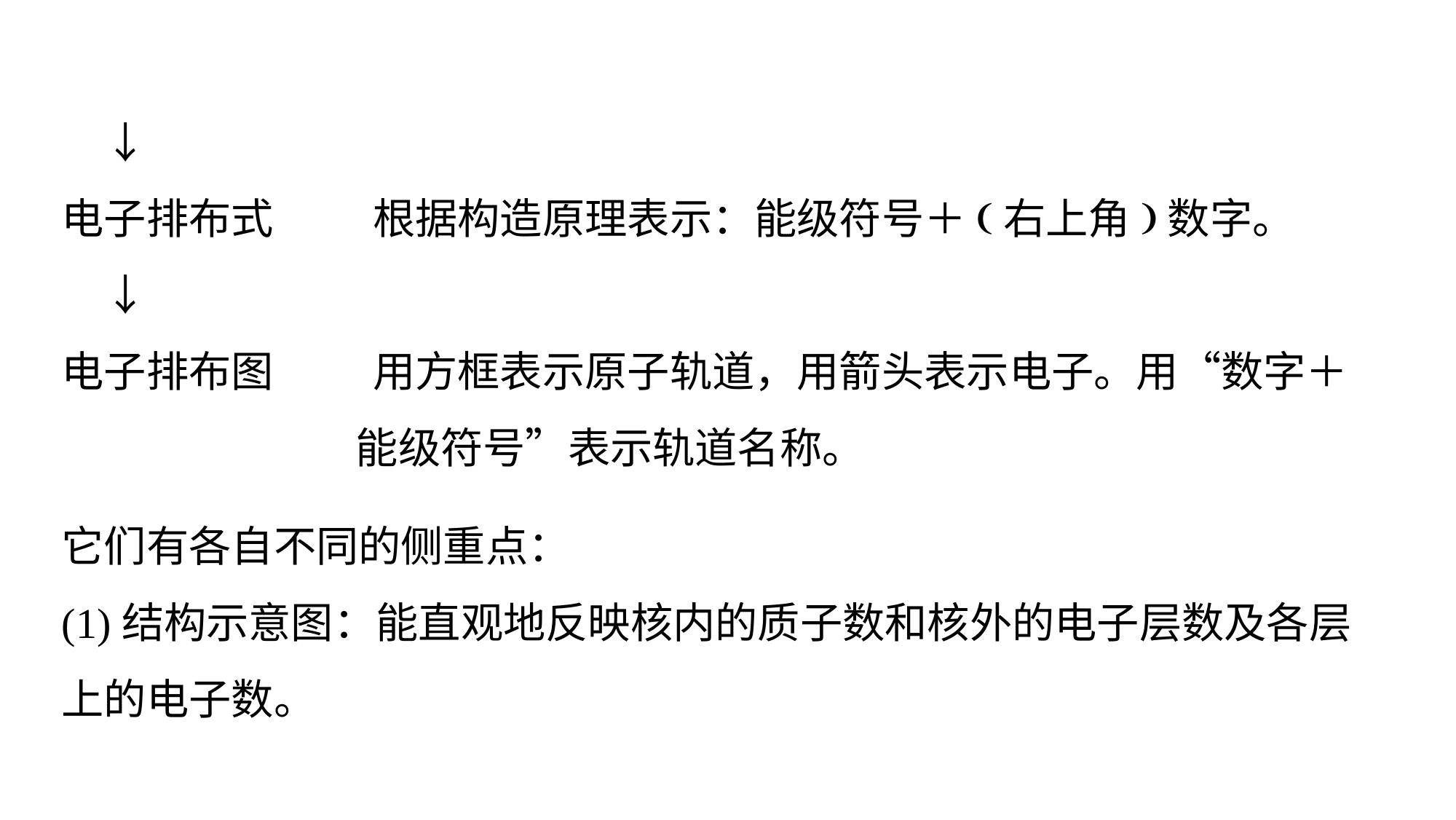

↓
电子排布式　      根据构造原理表示：能级符号＋(右上角)数字。
　↓
电子排布图　      用方框表示原子轨道，用箭头表示电子。用“数字＋
                              能级符号”表示轨道名称。
它们有各自不同的侧重点：
(1)结构示意图：能直观地反映核内的质子数和核外的电子层数及各层上的电子数。